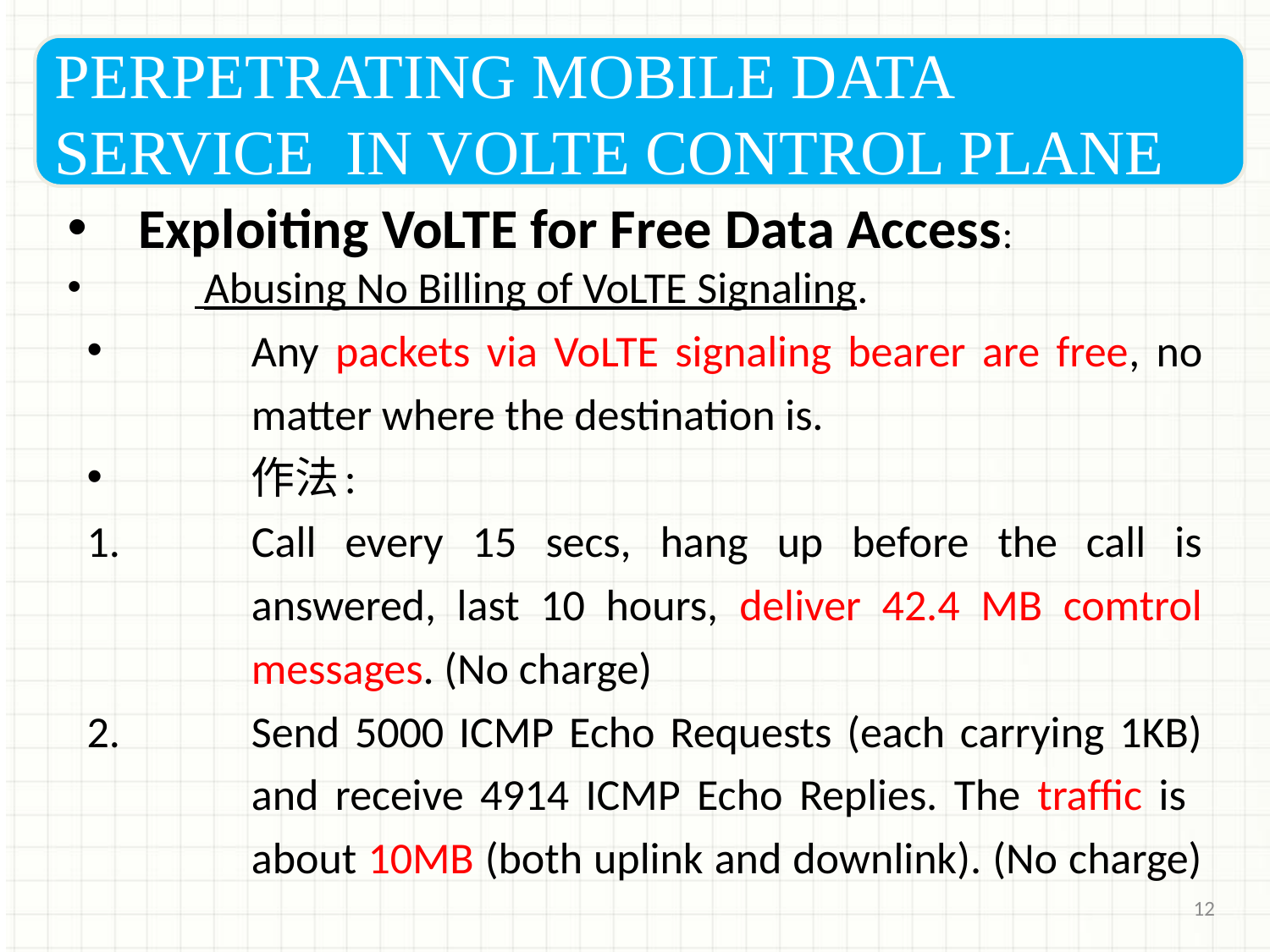

PERPETRATING MOBILE DATA SERVICE  IN VOLTE CONTROL PLANE
Exploiting VoLTE for Free Data Access:
 Abusing No Billing of VoLTE Signaling.
Any packets via VoLTE signaling bearer are free, no matter where the destination is.
作法:
Call every 15 secs, hang up before the call is answered, last 10 hours, deliver 42.4 MB comtrol messages. (No charge)
Send 5000 ICMP Echo Requests (each carrying 1KB) and receive 4914 ICMP Echo Replies. The trafﬁc is  about 10MB (both uplink and downlink). (No charge)

12